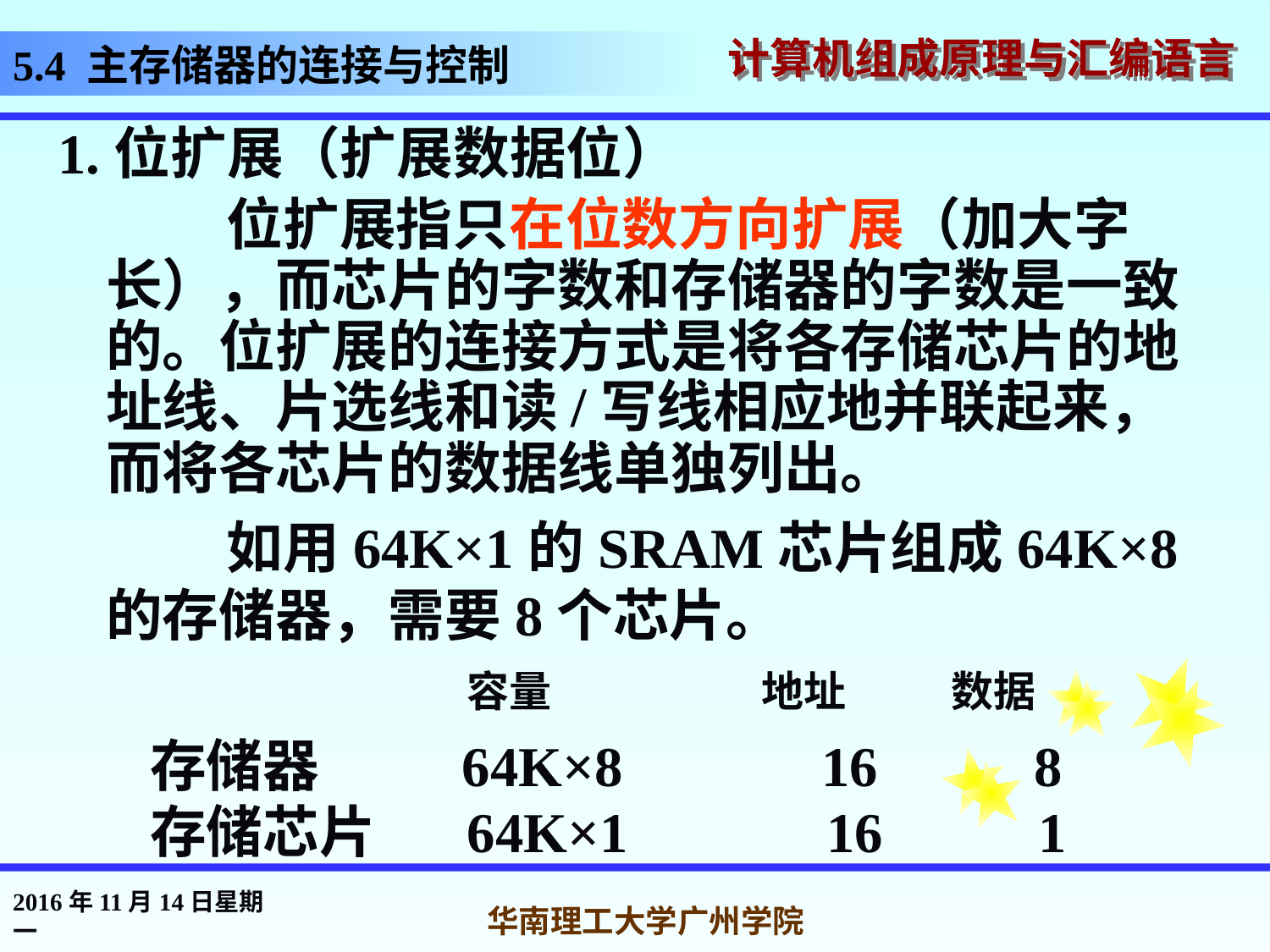

# 5.4 主存储器的连接与控制
1.位扩展（扩展数据位）
            位扩展指只在位数方向扩展（加大字长），而芯片的字数和存储器的字数是一致的。位扩展的连接方式是将各存储芯片的地址线、片选线和读/写线相应地并联起来，而将各芯片的数据线单独列出。
            如用64K×1的SRAM芯片组成64K×8的存储器，需要8个芯片。
                                   容量                      地址           数据
 存储器          64K×8              16           8
 存储芯片      64K×1              16           1
2016年11月14日星期一
华南理工大学广州学院